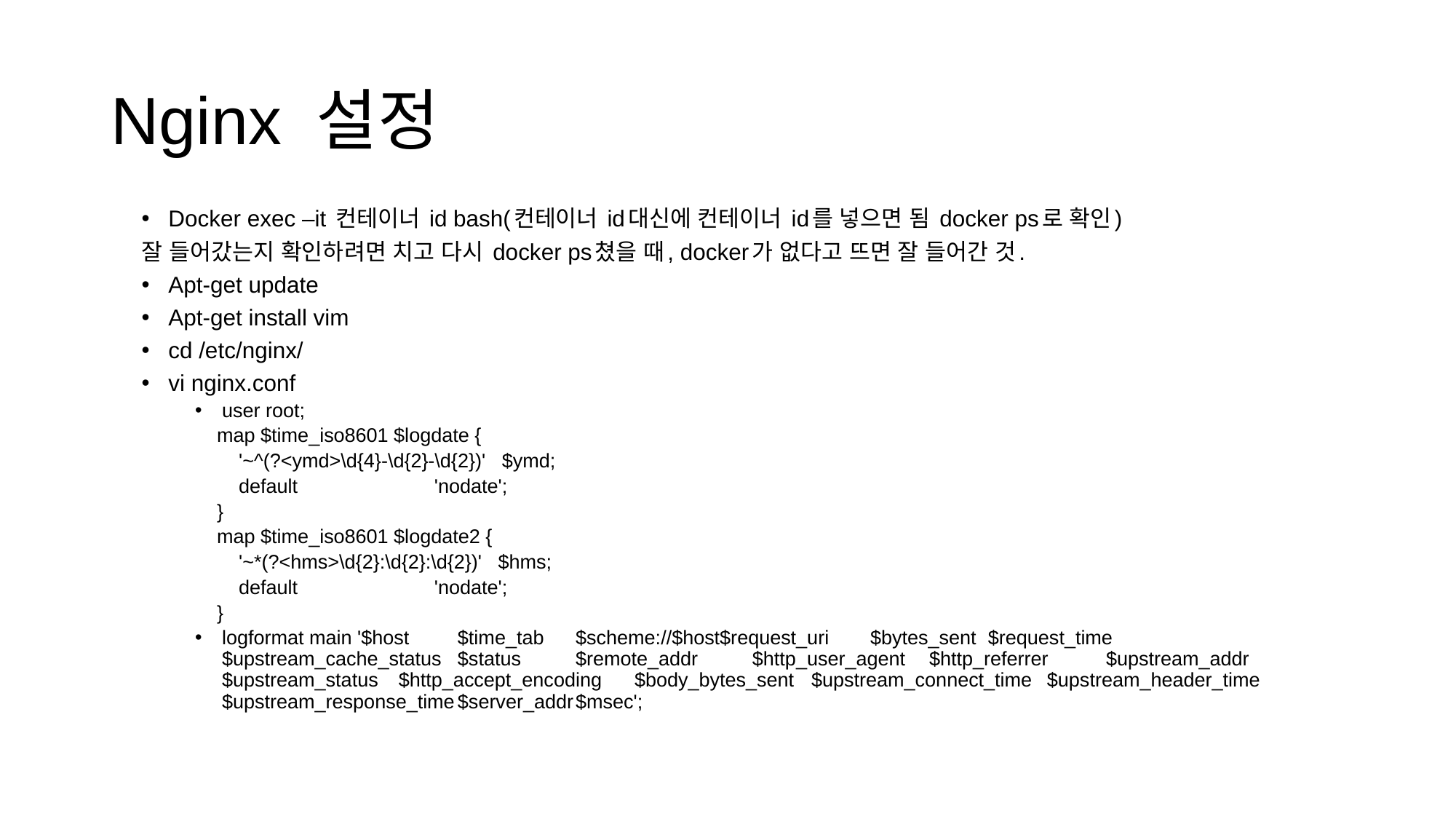

# Nginx 설정
Docker exec –it 컨테이너 id bash(컨테이너 id대신에 컨테이너 id를 넣으면 됨 docker ps로 확인)
잘 들어갔는지 확인하려면 치고 다시 docker ps쳤을 때, docker가 없다고 뜨면 잘 들어간 것.
Apt-get update
Apt-get install vim
cd /etc/nginx/
vi nginx.conf
user root;
    map $time_iso8601 $logdate {
        '~^(?<ymd>\d{4}-\d{2}-\d{2})'   $ymd;
        default                         'nodate';
    }
    map $time_iso8601 $logdate2 {
        '~*(?<hms>\d{2}:\d{2}:\d{2})'   $hms;
        default                         'nodate';
    }
logformat main '$host	$time_tab	$scheme://$host$request_uri	$bytes_sent	$request_time	$upstream_cache_status	$status	$remote_addr	$http_user_agent	$http_referrer	$upstream_addr	$upstream_status	$http_accept_encoding	$body_bytes_sent	$upstream_connect_time	$upstream_header_time	$upstream_response_time	$server_addr	$msec';